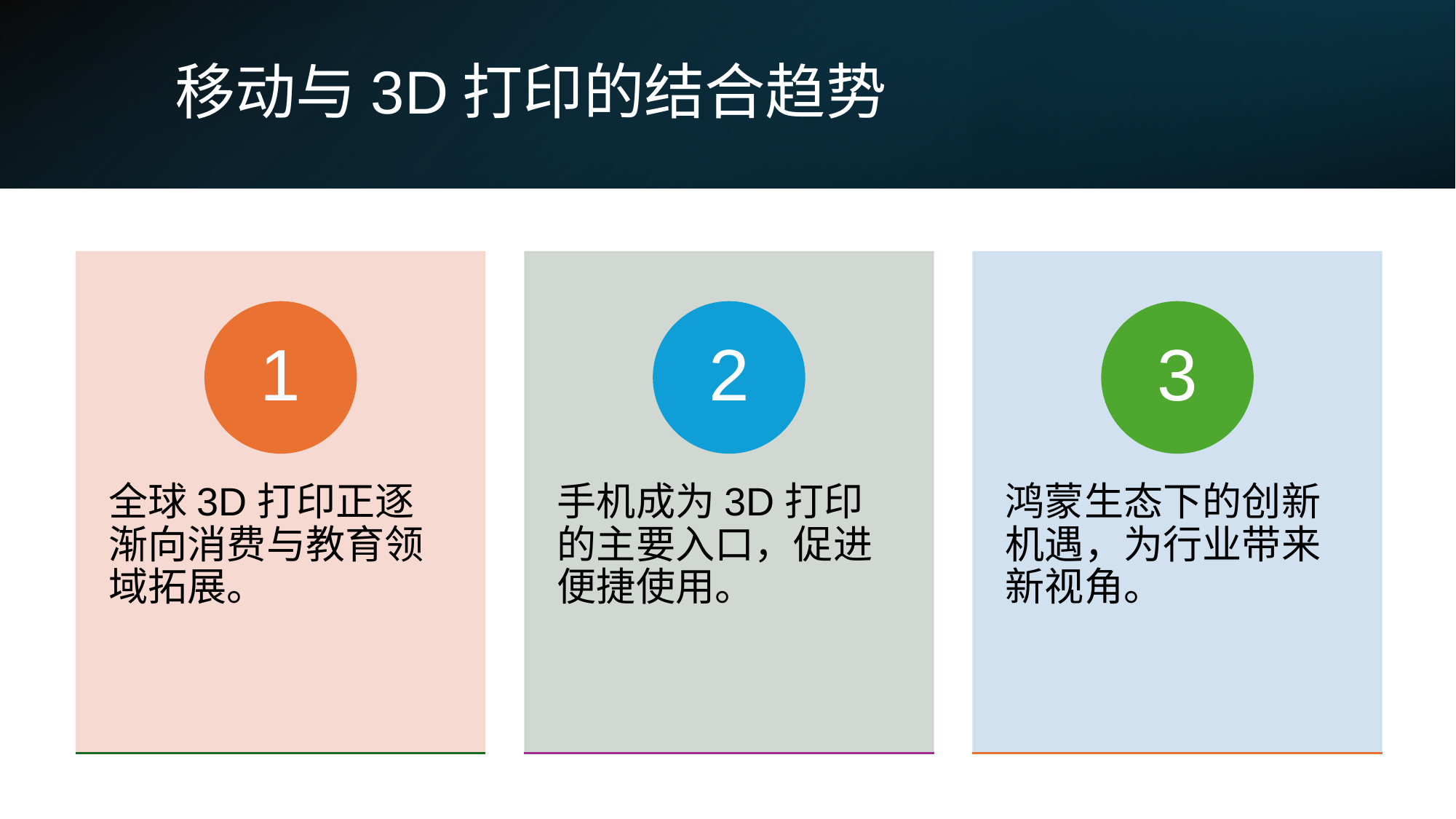

# 移动与3D打印的结合趋势
全球3D打印正逐渐向消费与教育领域拓展。
1
手机成为3D打印的主要入口，促进便捷使用。
2
鸿蒙生态下的创新机遇，为行业带来新视角。
3